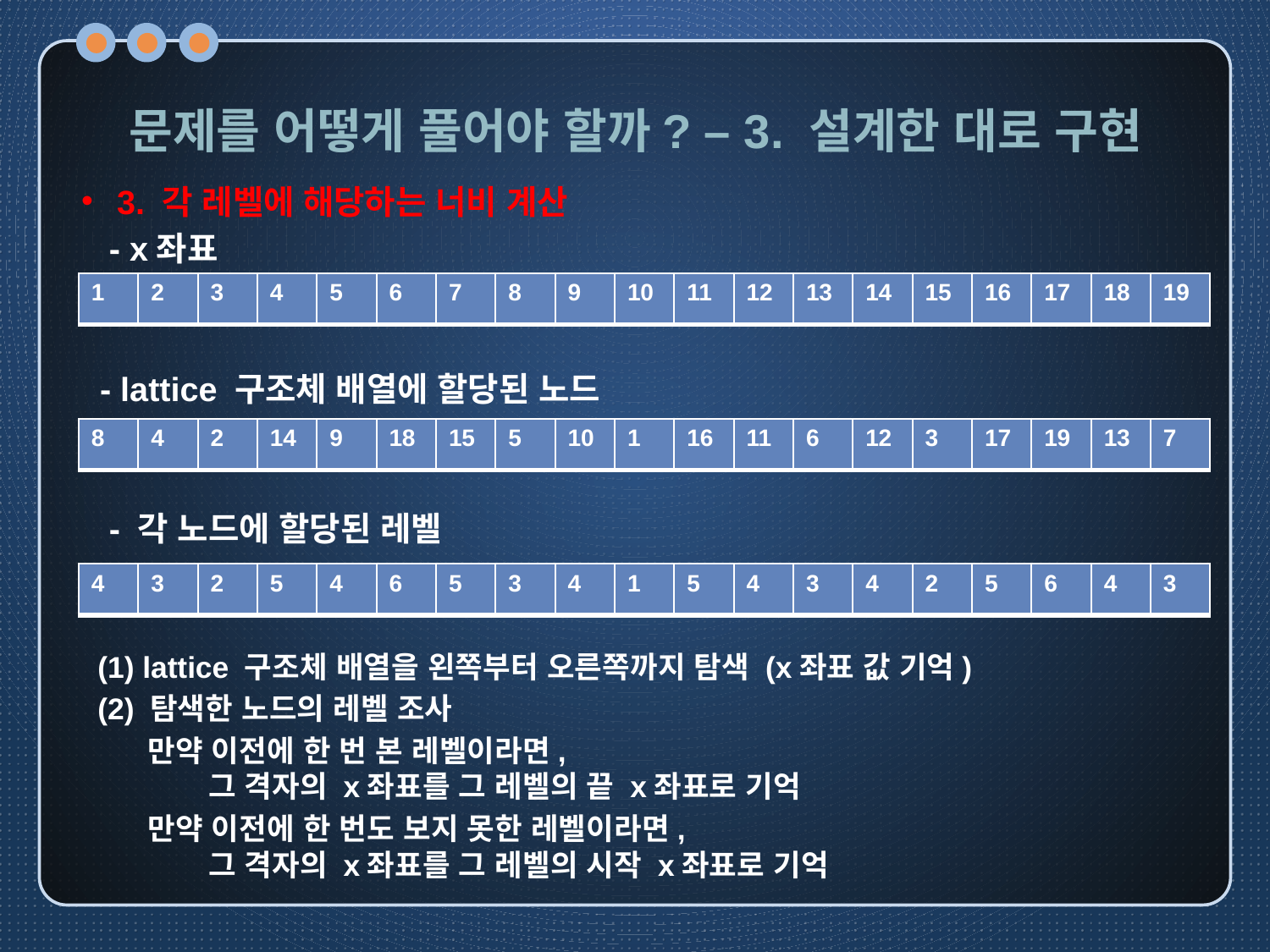

# 문제를 어떻게 풀어야 할까? – 3. 설계한 대로 구현
3. 각 레벨에 해당하는 너비 계산
   - x좌표

  - lattice 구조체 배열에 할당된 노드

   - 각 노드에 할당된 레벨

  (1) lattice 구조체 배열을 왼쪽부터 오른쪽까지 탐색 (x좌표 값 기억)
  (2) 탐색한 노드의 레벨 조사
       만약 이전에 한 번 본 레벨이라면,
	그 격자의 x좌표를 그 레벨의 끝 x좌표로 기억
       만약 이전에 한 번도 보지 못한 레벨이라면,
	그 격자의 x좌표를 그 레벨의 시작 x좌표로 기억

| 1 | 2 | 3 | 4 | 5 | 6 | 7 | 8 | 9 | 10 | 11 | 12 | 13 | 14 | 15 | 16 | 17 | 18 | 19 |
| --- | --- | --- | --- | --- | --- | --- | --- | --- | --- | --- | --- | --- | --- | --- | --- | --- | --- | --- |
| 8 | 4 | 2 | 14 | 9 | 18 | 15 | 5 | 10 | 1 | 16 | 11 | 6 | 12 | 3 | 17 | 19 | 13 | 7 |
| --- | --- | --- | --- | --- | --- | --- | --- | --- | --- | --- | --- | --- | --- | --- | --- | --- | --- | --- |
| 4 | 3 | 2 | 5 | 4 | 6 | 5 | 3 | 4 | 1 | 5 | 4 | 3 | 4 | 2 | 5 | 6 | 4 | 3 |
| --- | --- | --- | --- | --- | --- | --- | --- | --- | --- | --- | --- | --- | --- | --- | --- | --- | --- | --- |